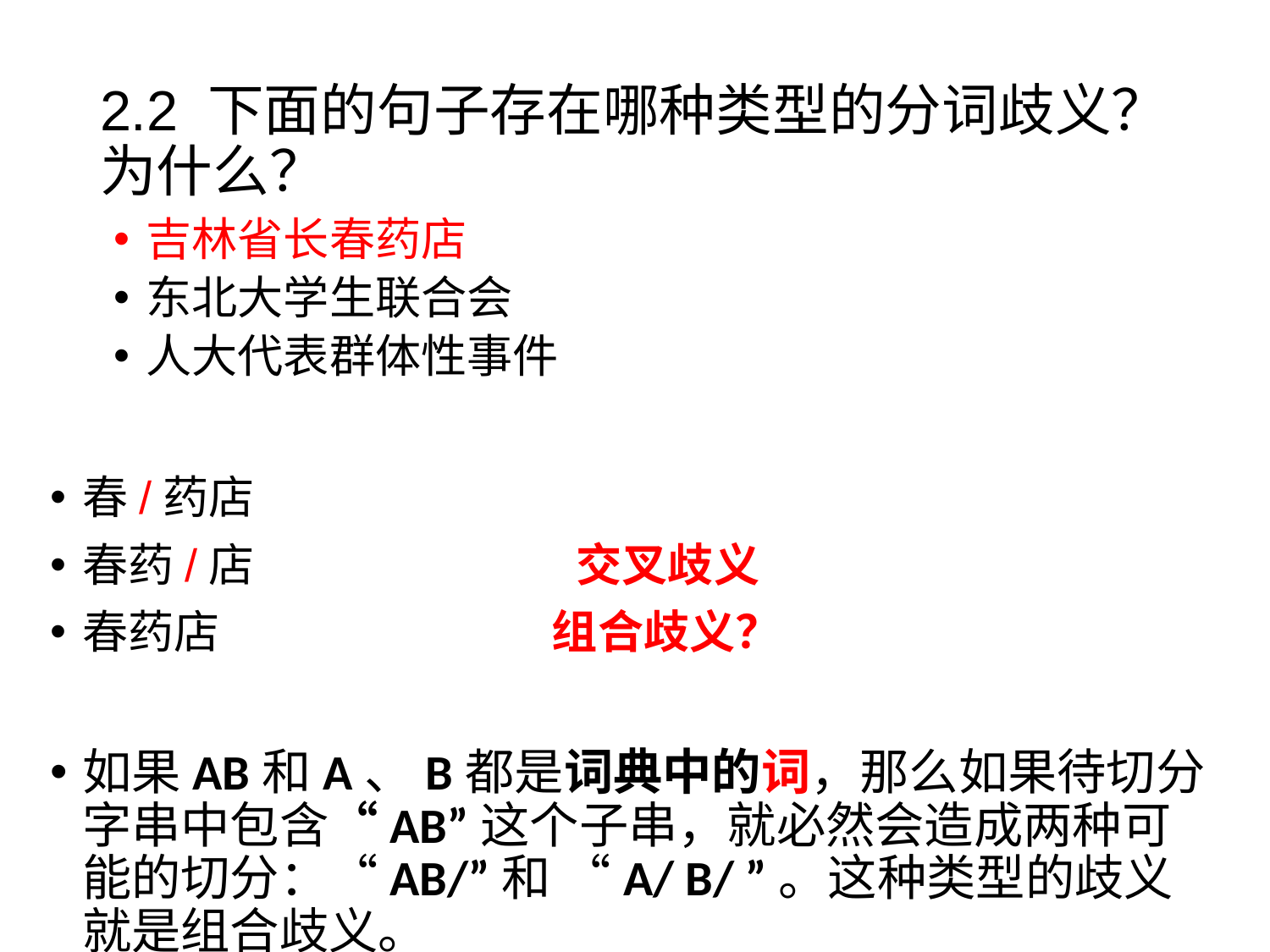

# 2.2 下面的句子存在哪种类型的分词歧义？为什么？
吉林省长春药店
东北大学生联合会
人大代表群体性事件

春/药店
春药/店                               交叉歧义
春药店                                组合歧义？

如果AB和A、B都是词典中的词，那么如果待切分字串中包含“AB”这个子串，就必然会造成两种可能的切分：“AB/”和 “A/ B/ ”。这种类型的歧义就是组合歧义。